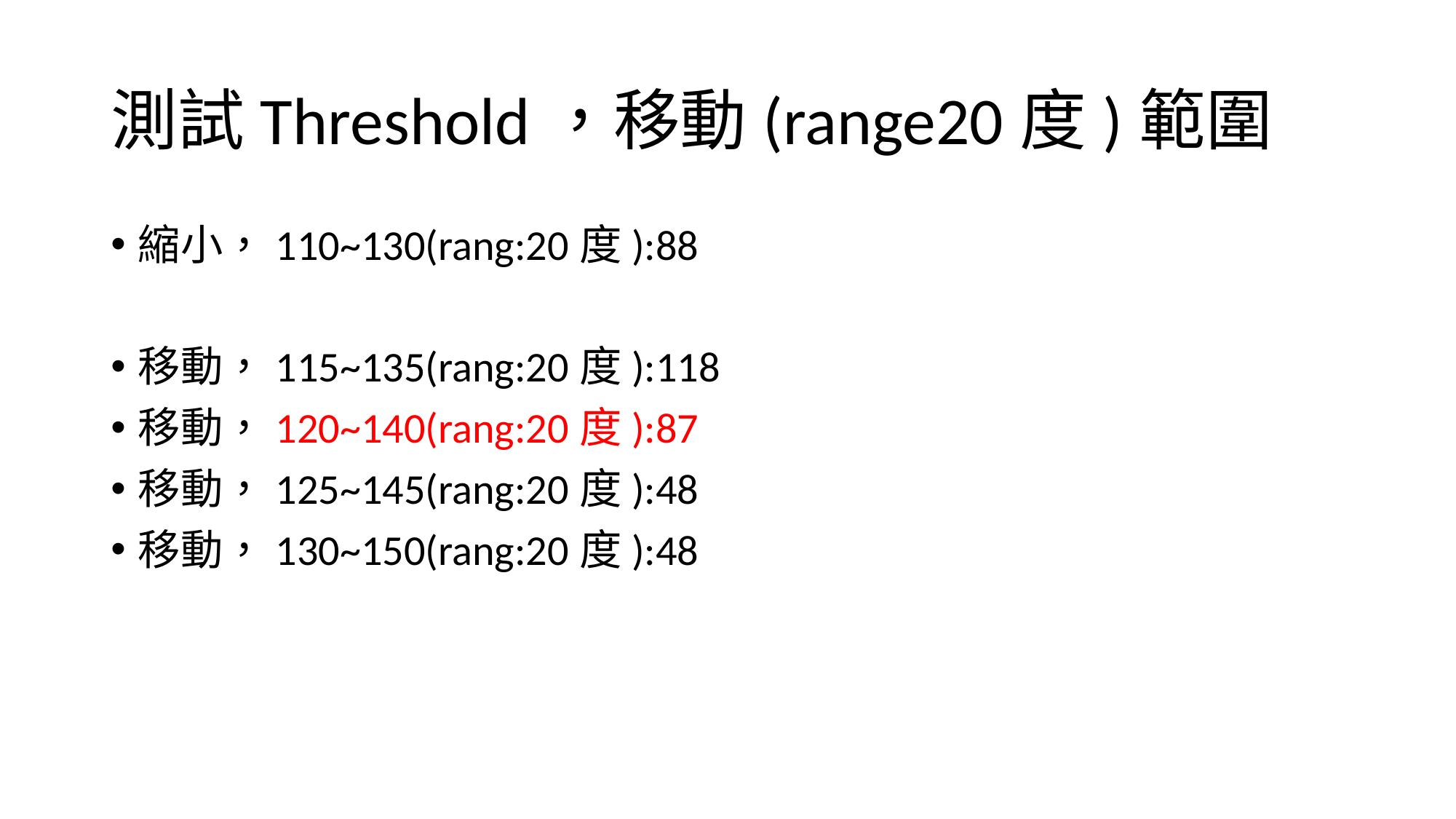

# 測試Threshold，移動(range20度)範圍
縮小，110~130(rang:20度):88

移動，115~135(rang:20度):118
移動，120~140(rang:20度):87
移動，125~145(rang:20度):48
移動，130~150(rang:20度):48